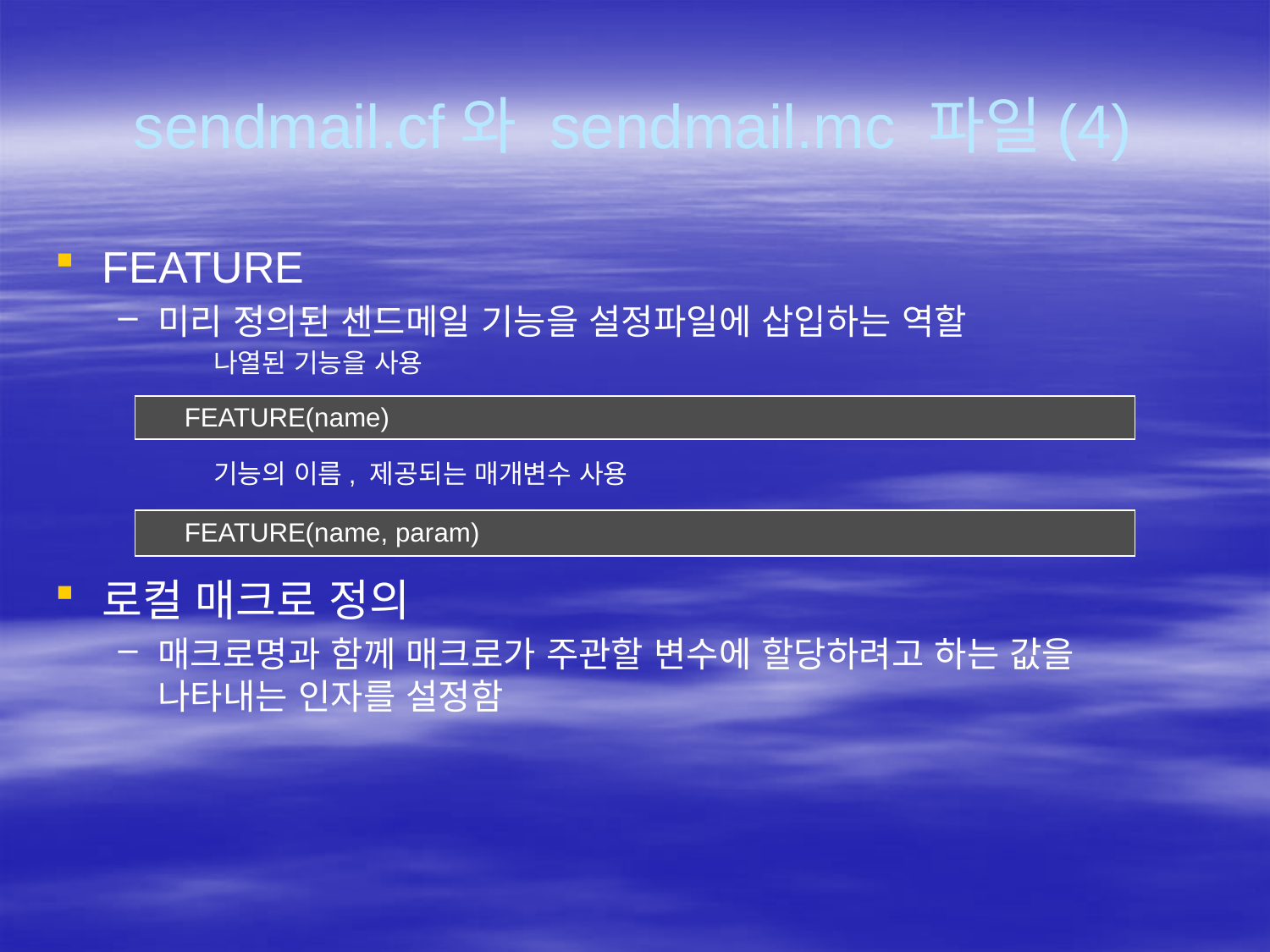

# sendmail.cf와 sendmail.mc 파일(4)
FEATURE
미리 정의된 센드메일 기능을 설정파일에 삽입하는 역할
	나열된 기능을 사용

	기능의 이름, 제공되는 매개변수 사용

로컬 매크로 정의
매크로명과 함께 매크로가 주관할 변수에 할당하려고 하는 값을 나타내는 인자를 설정함

| FEATURE(name) |
| --- |
| FEATURE(name, param) |
| --- |